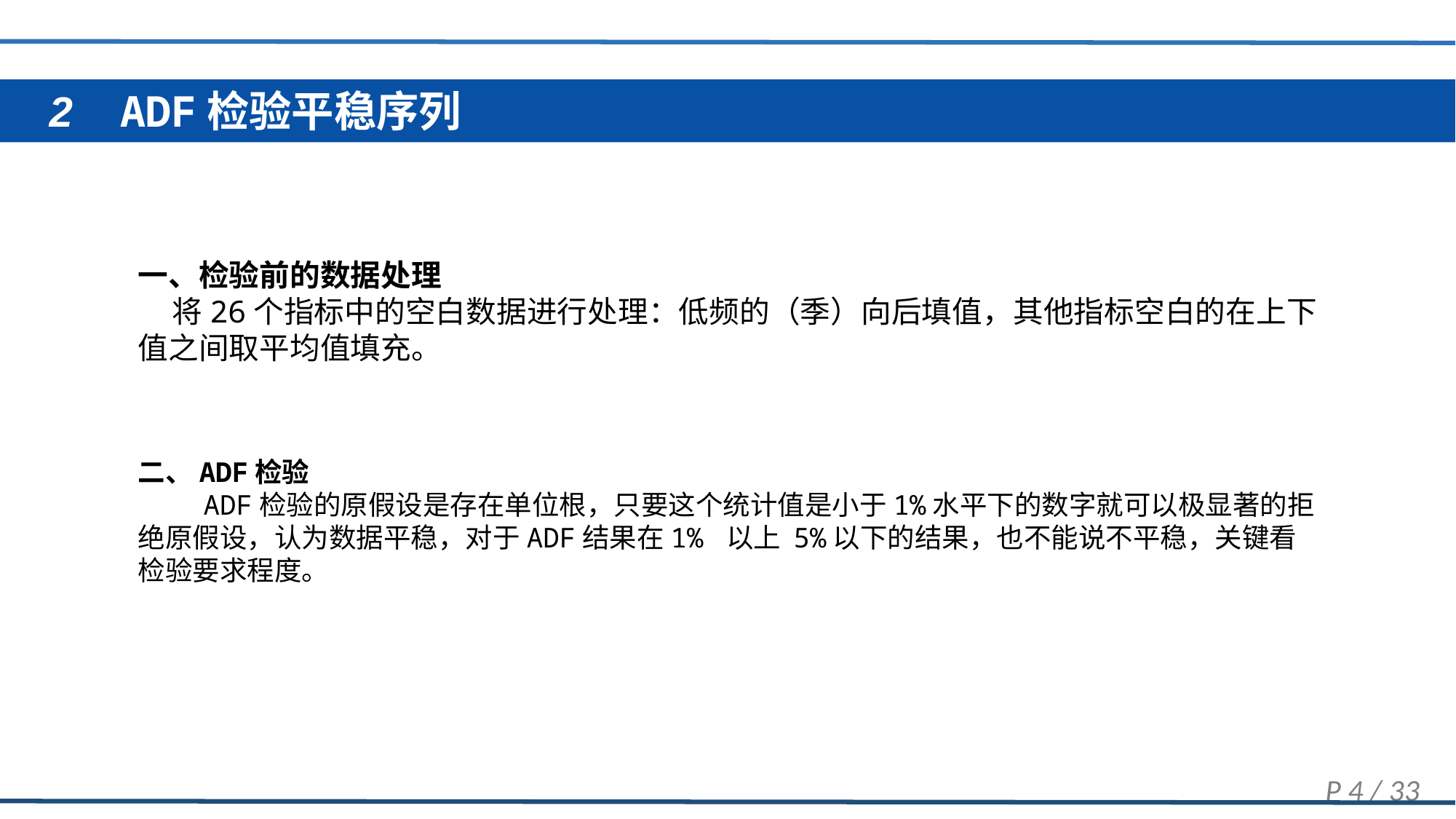

2    ADF检验平稳序列
一、检验前的数据处理
    将26个指标中的空白数据进行处理：低频的（季）向后填值，其他指标空白的在上下值之间取平均值填充。
二、ADF检验
    ADF检验的原假设是存在单位根，只要这个统计值是小于1%水平下的数字就可以极显著的拒绝原假设，认为数据平稳，对于ADF结果在1% 以上 5%以下的结果，也不能说不平稳，关键看检验要求程度。